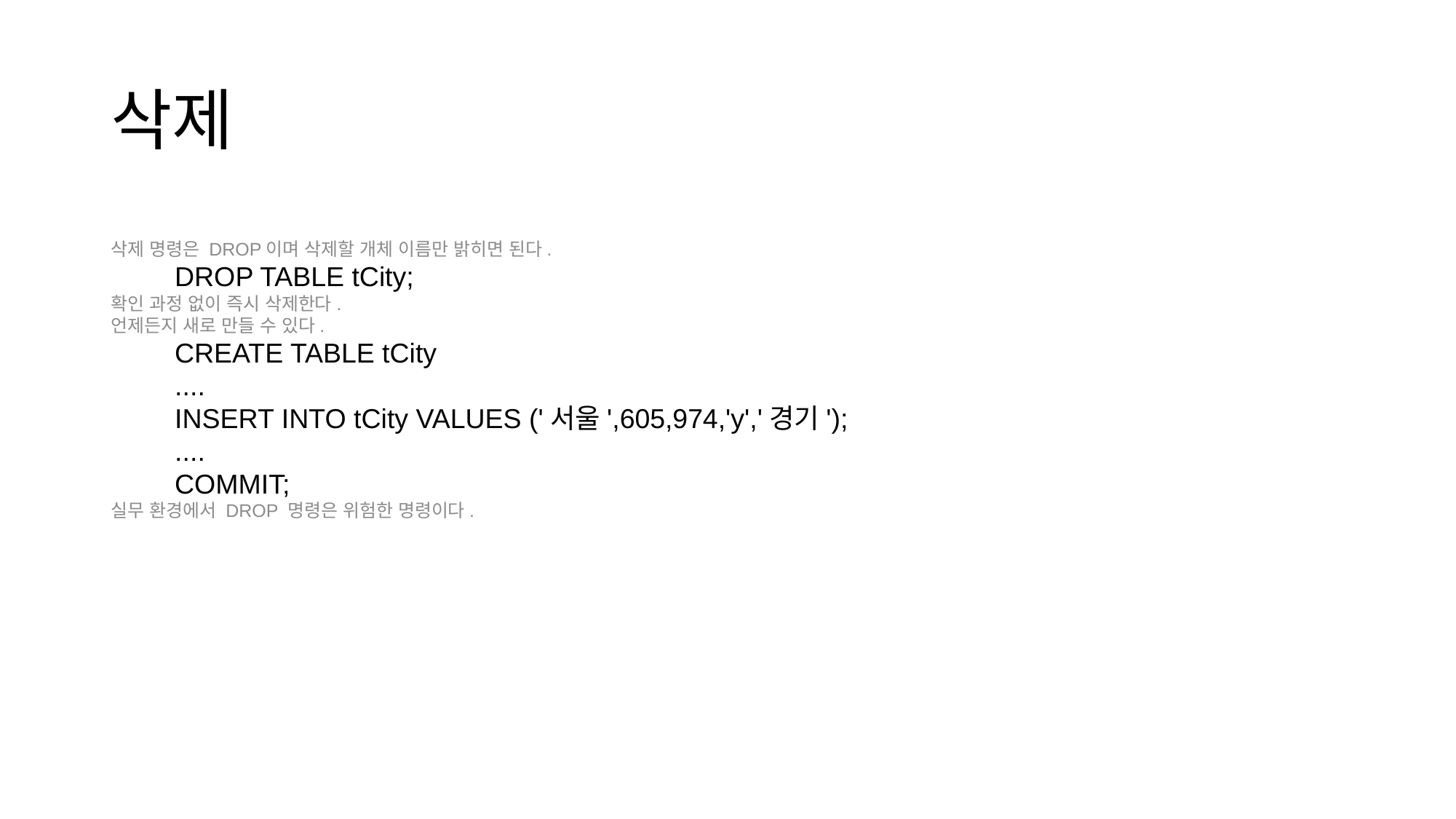

# 삭제
삭제 명령은 DROP이며 삭제할 개체 이름만 밝히면 된다.
DROP TABLE tCity;
확인 과정 없이 즉시 삭제한다.
언제든지 새로 만들 수 있다.
CREATE TABLE tCity
....
INSERT INTO tCity VALUES ('서울',605,974,'y','경기');
....
COMMIT;
실무 환경에서 DROP 명령은 위험한 명령이다.